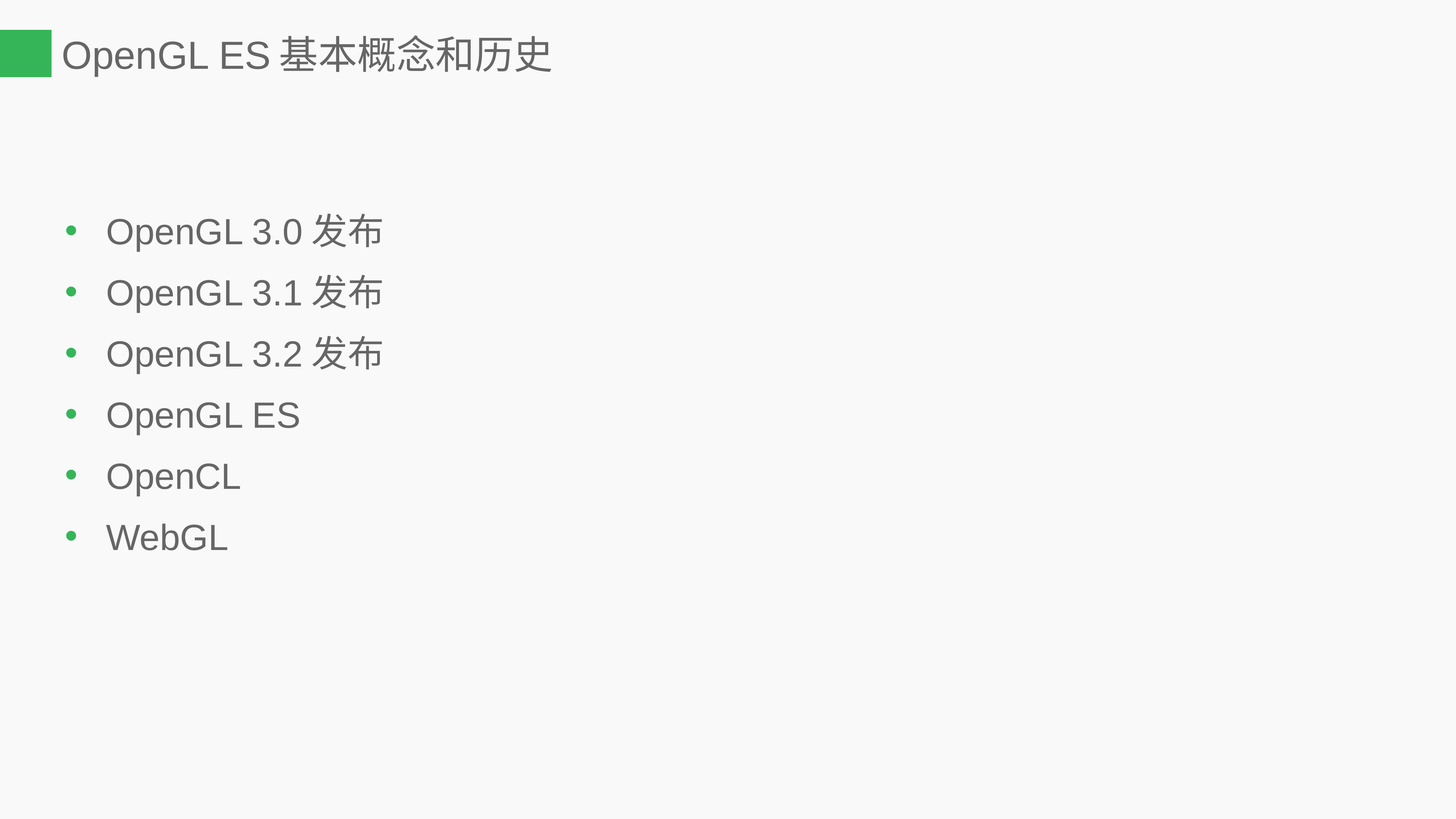

# OpenGL ES基本概念和历史
OpenGL 3.0发布
OpenGL 3.1发布
OpenGL 3.2发布
OpenGL ES
OpenCL
WebGL